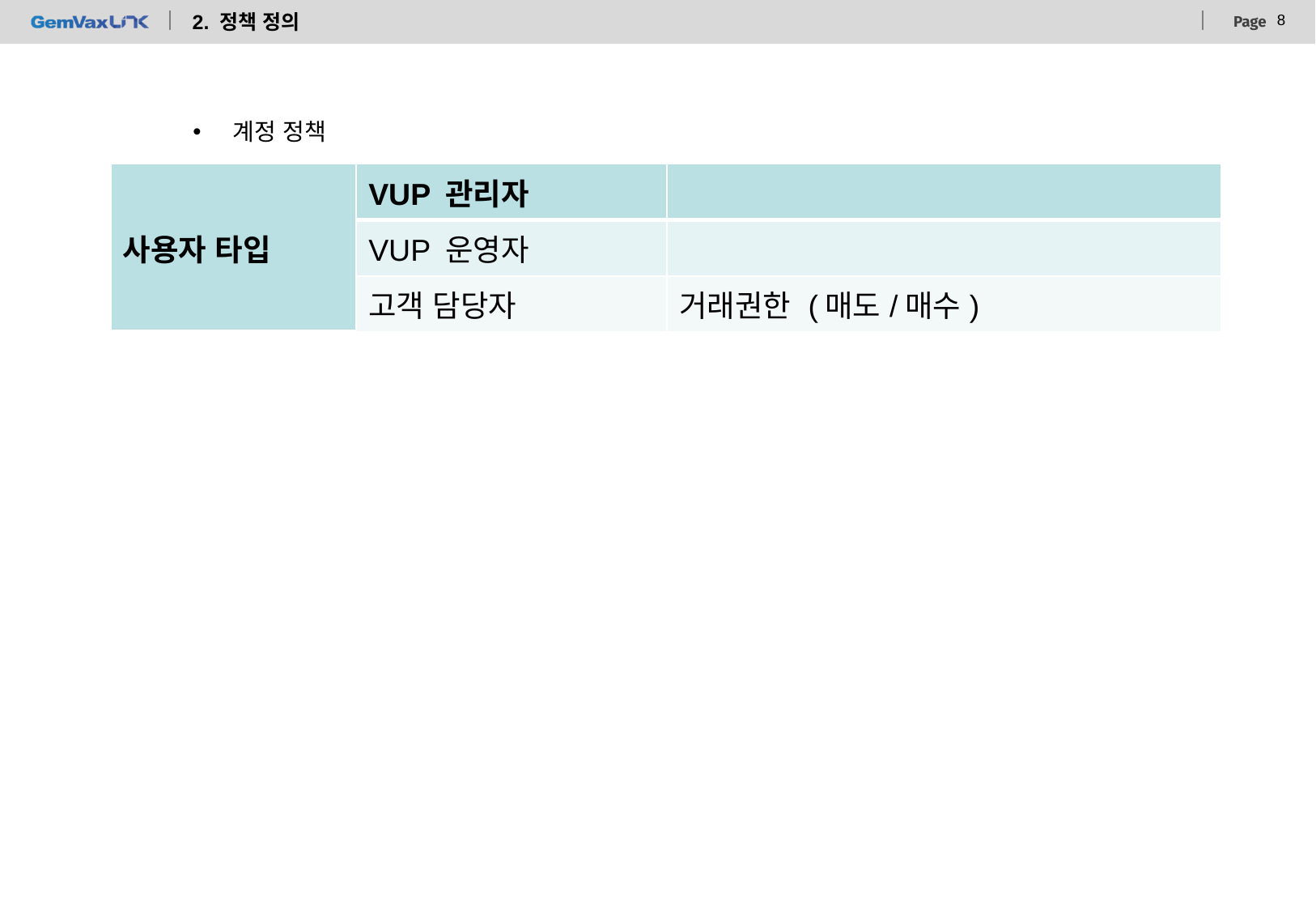

# 2. 정책 정의
 계정 정책
| 사용자 타입 | VUP 관리자 |  |
| --- | --- | --- |
|  | VUP 운영자 |  |
|  | 고객 담당자 | 거래권한 (매도/매수) |